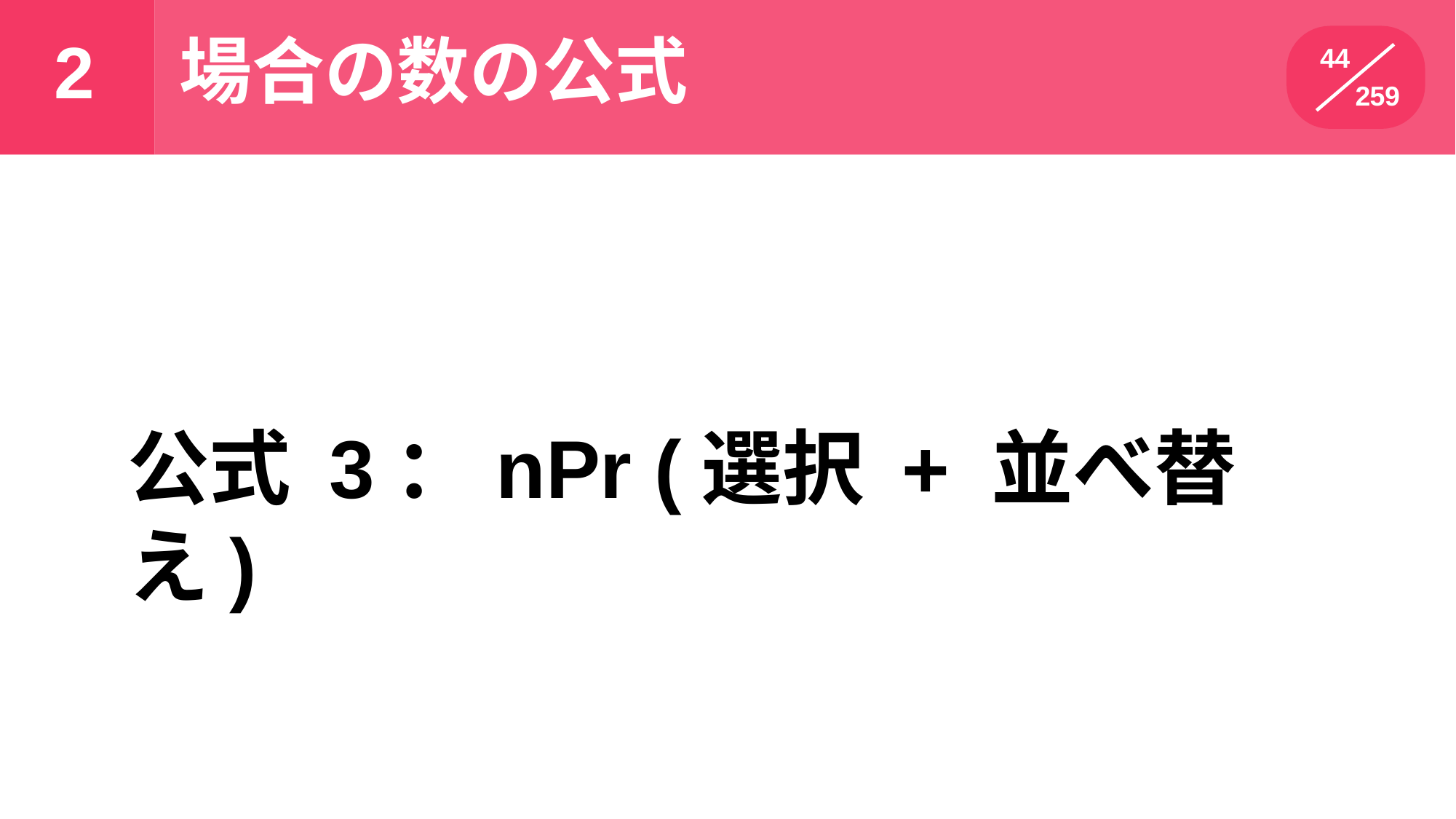

場合の数の公式
# 2
44
259
公式 3：nPr (選択 + 並べ替え)